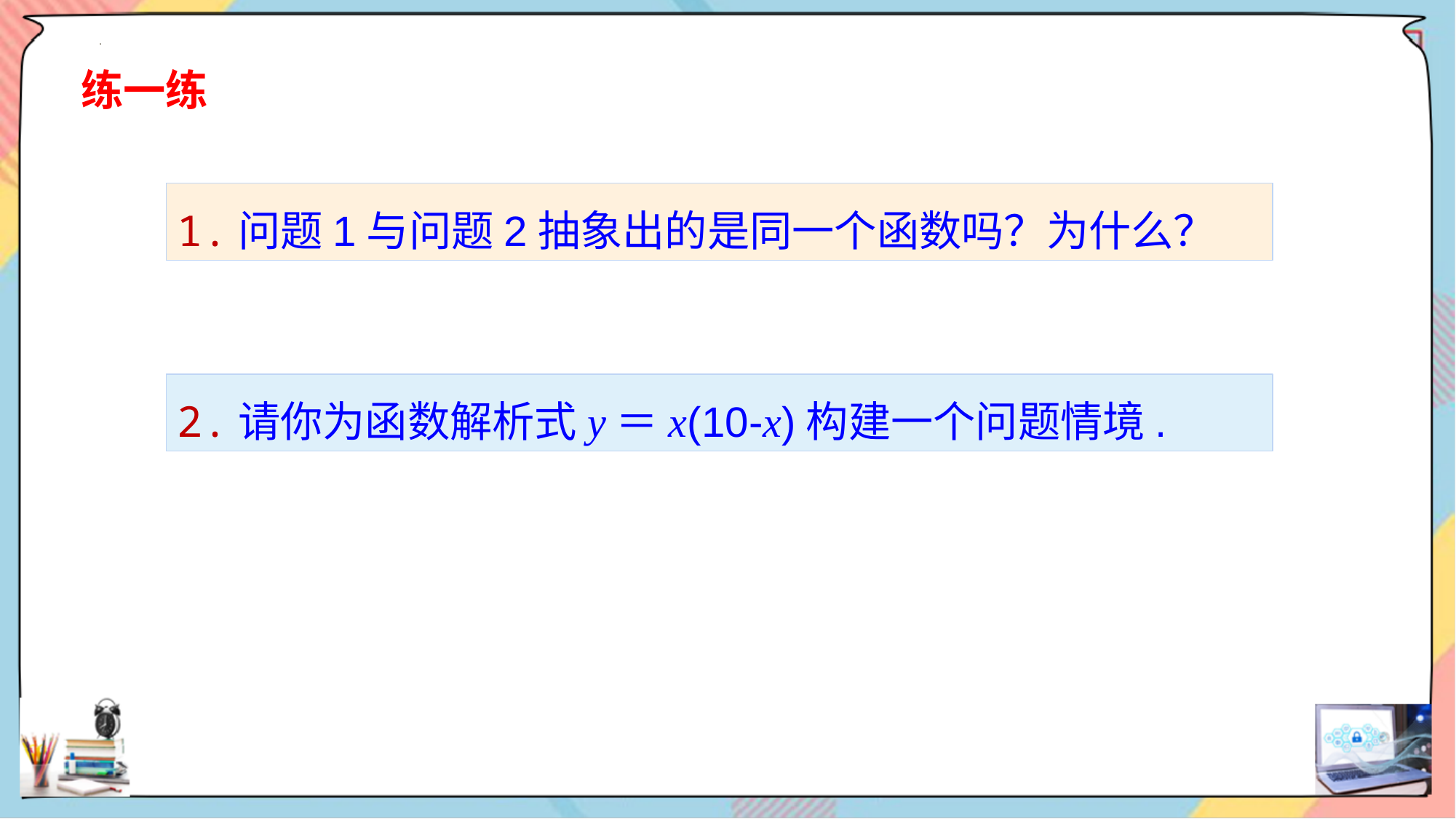

练一练
1.问题1与问题2抽象出的是同一个函数吗？为什么？
2.请你为函数解析式y＝x(10-x)构建一个问题情境.